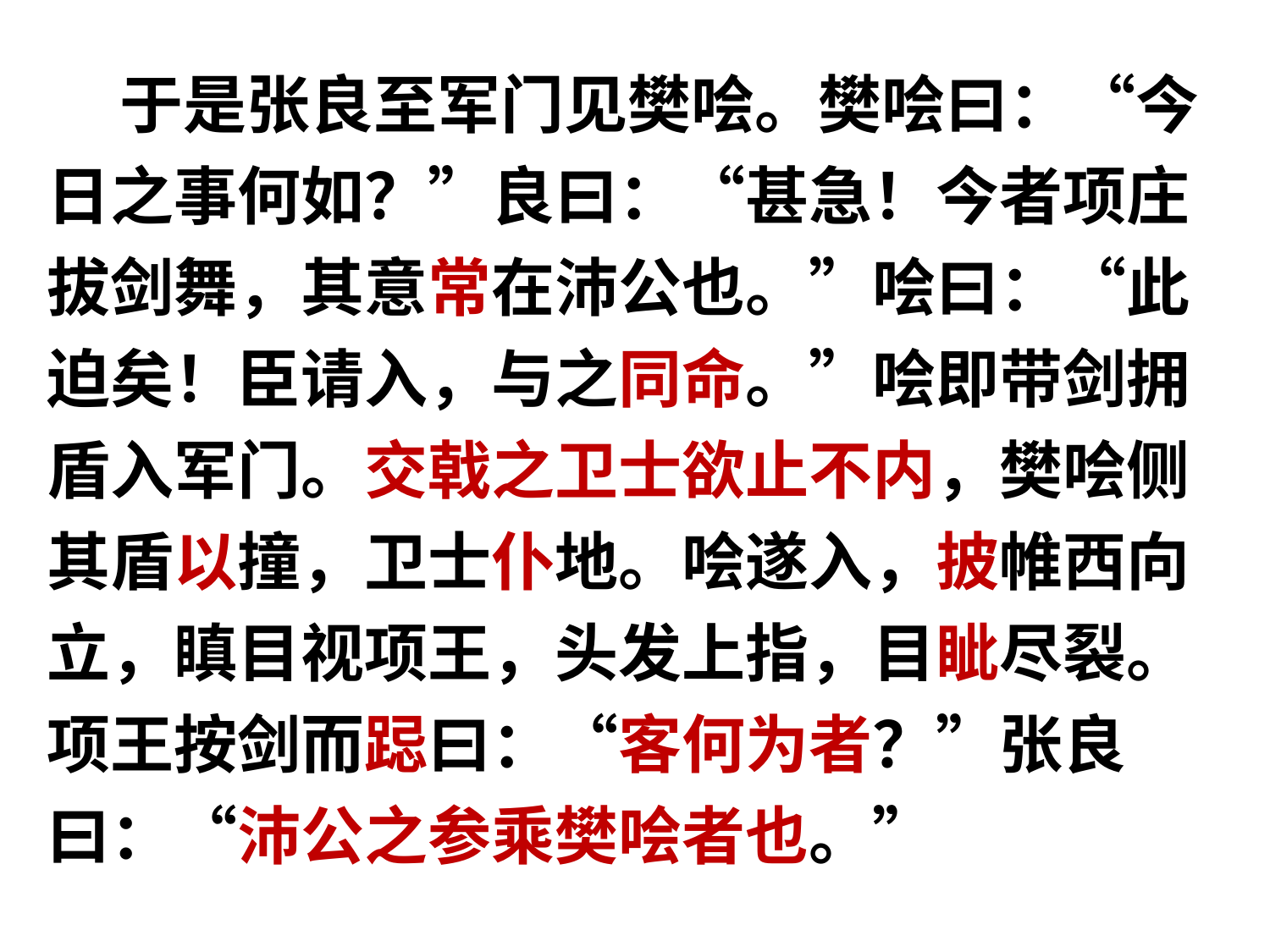

于是张良至军门见樊哙。樊哙曰：“今日之事何如？”良曰：“甚急！今者项庄拔剑舞，其意常在沛公也。”哙曰：“此迫矣！臣请入，与之同命。”哙即带剑拥盾入军门。交戟之卫士欲止不内，樊哙侧其盾以撞，卫士仆地。哙遂入，披帷西向立，瞋目视项王，头发上指，目眦尽裂。项王按剑而跽曰：“客何为者？”张良曰：“沛公之参乘樊哙者也。”